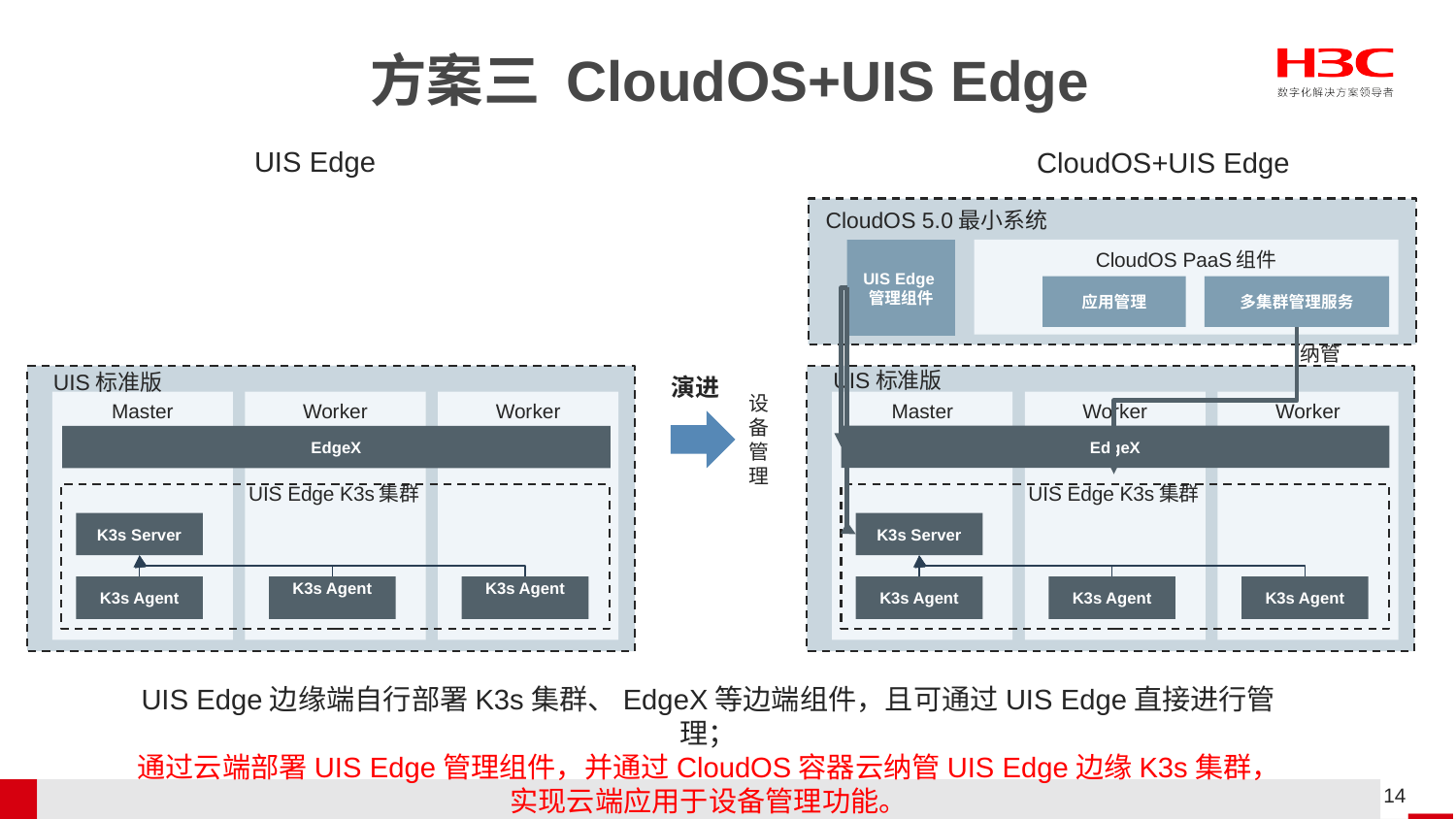

# 方案三 CloudOS+UIS Edge
UIS Edge
CloudOS+UIS Edge

CloudOS 5.0最小系统
UIS Edge管理组件
CloudOS PaaS组件
应用管理
多集群管理服务
纳管
UIS标准版
UIS标准版
演进

设备管理
Master
Worker
Worker
Master
Worker
Worker

EdgeX
EdgeX
UIS Edge K3s集群
UIS Edge K3s集群

K3s Server
K3s Server
K3s Agent

K3s Agent
K3s Agent
K3s Agent

K3s Agent
K3s Agent
UIS Edge边缘端自行部署K3s集群、EdgeX等边端组件，且可通过UIS Edge直接进行管理；
通过云端部署UIS Edge管理组件，并通过CloudOS容器云纳管UIS Edge边缘K3s集群，实现云端应用于设备管理功能。